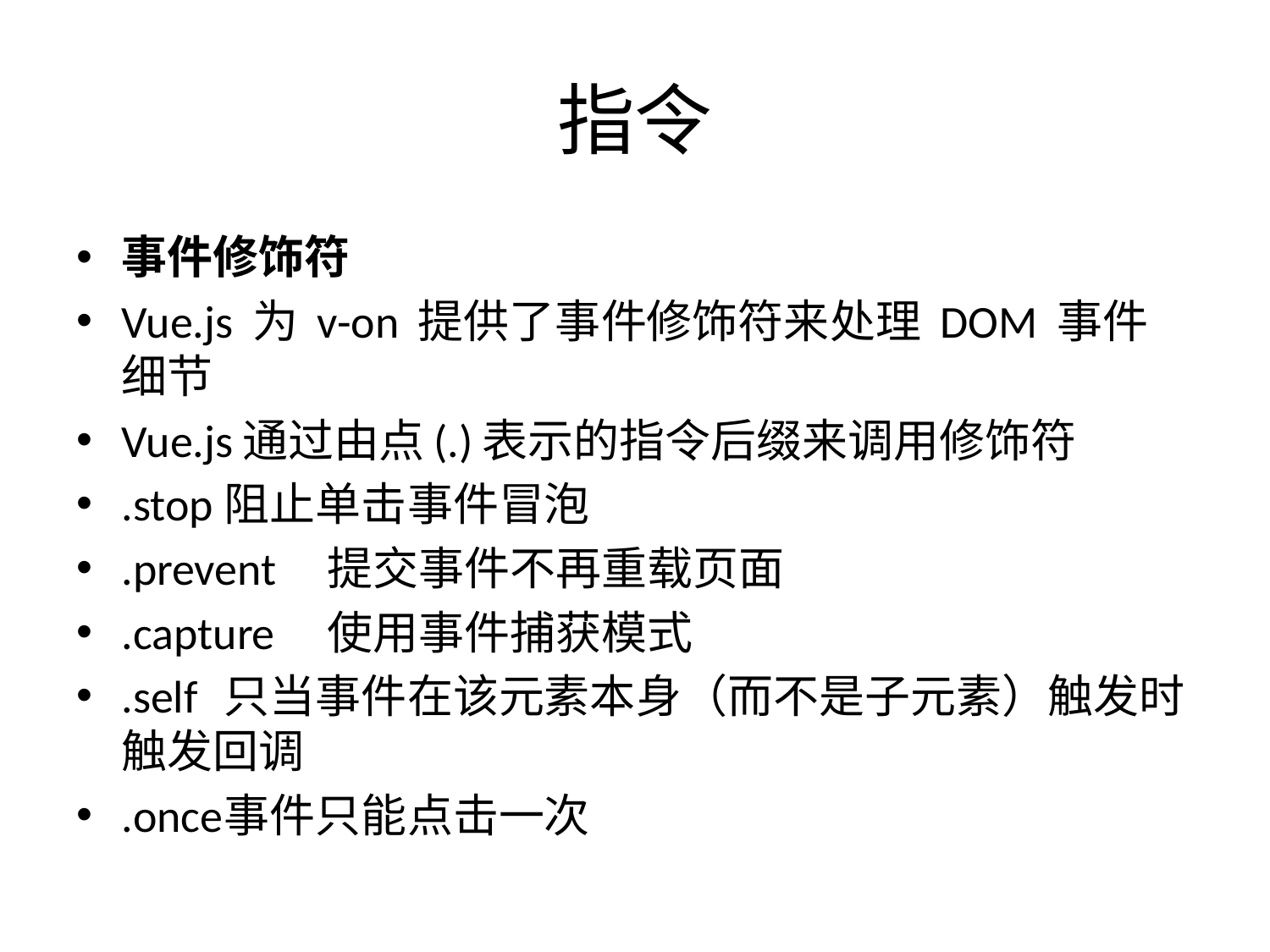

# 指令
事件修饰符
Vue.js 为 v-on 提供了事件修饰符来处理 DOM 事件细节
Vue.js通过由点(.)表示的指令后缀来调用修饰符
.stop 	阻止单击事件冒泡
.prevent 		提交事件不再重载页面
.capture		使用事件捕获模式
.self		只当事件在该元素本身（而不是子元素）触发时触发回调
.once	事件只能点击一次